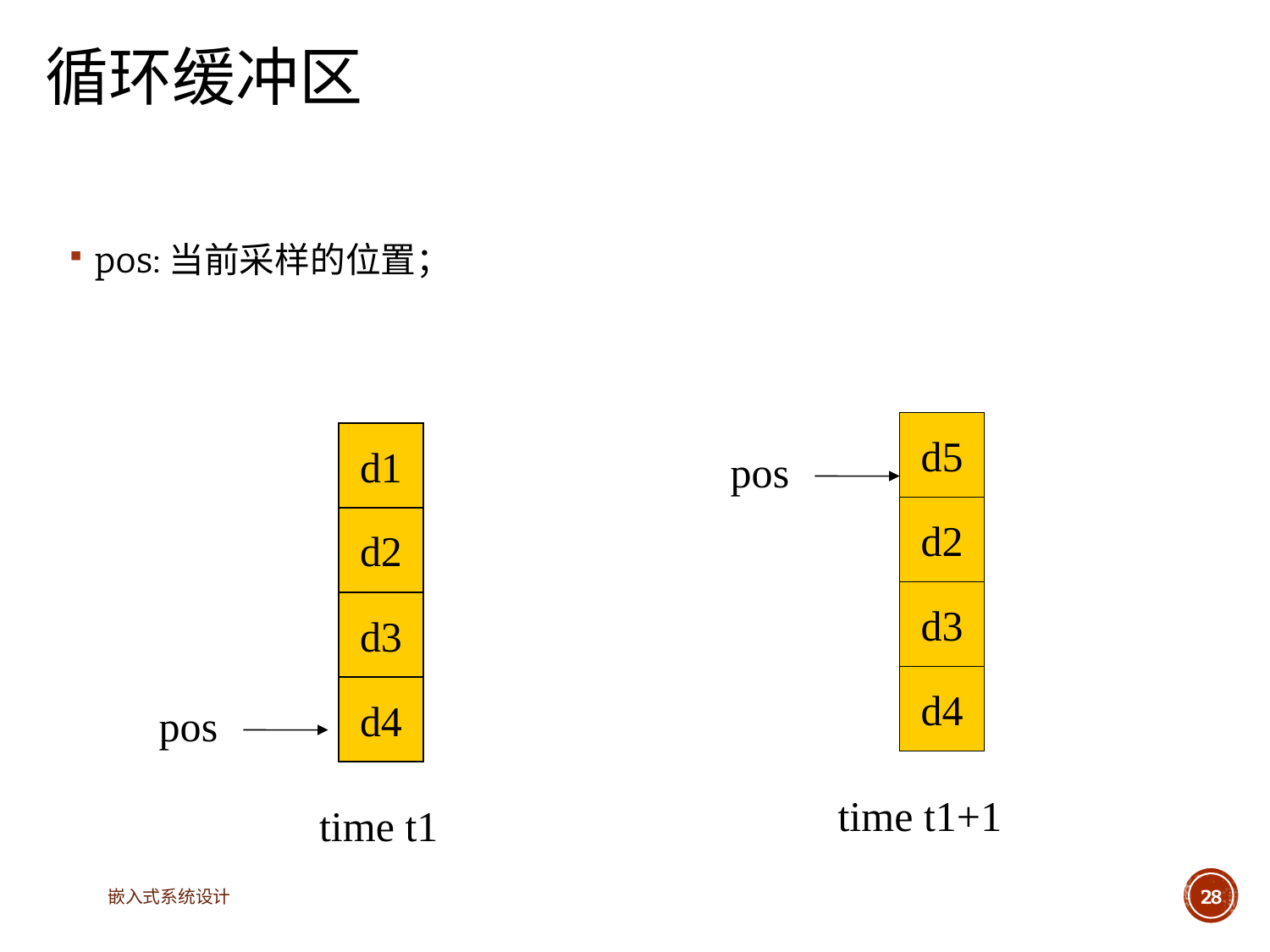

# 循环缓冲区
pos:当前采样的位置；
d5
d1
pos

d2
d2
d3
d3
d4
d4
pos

time t1+1
time t1
嵌入式系统设计
28